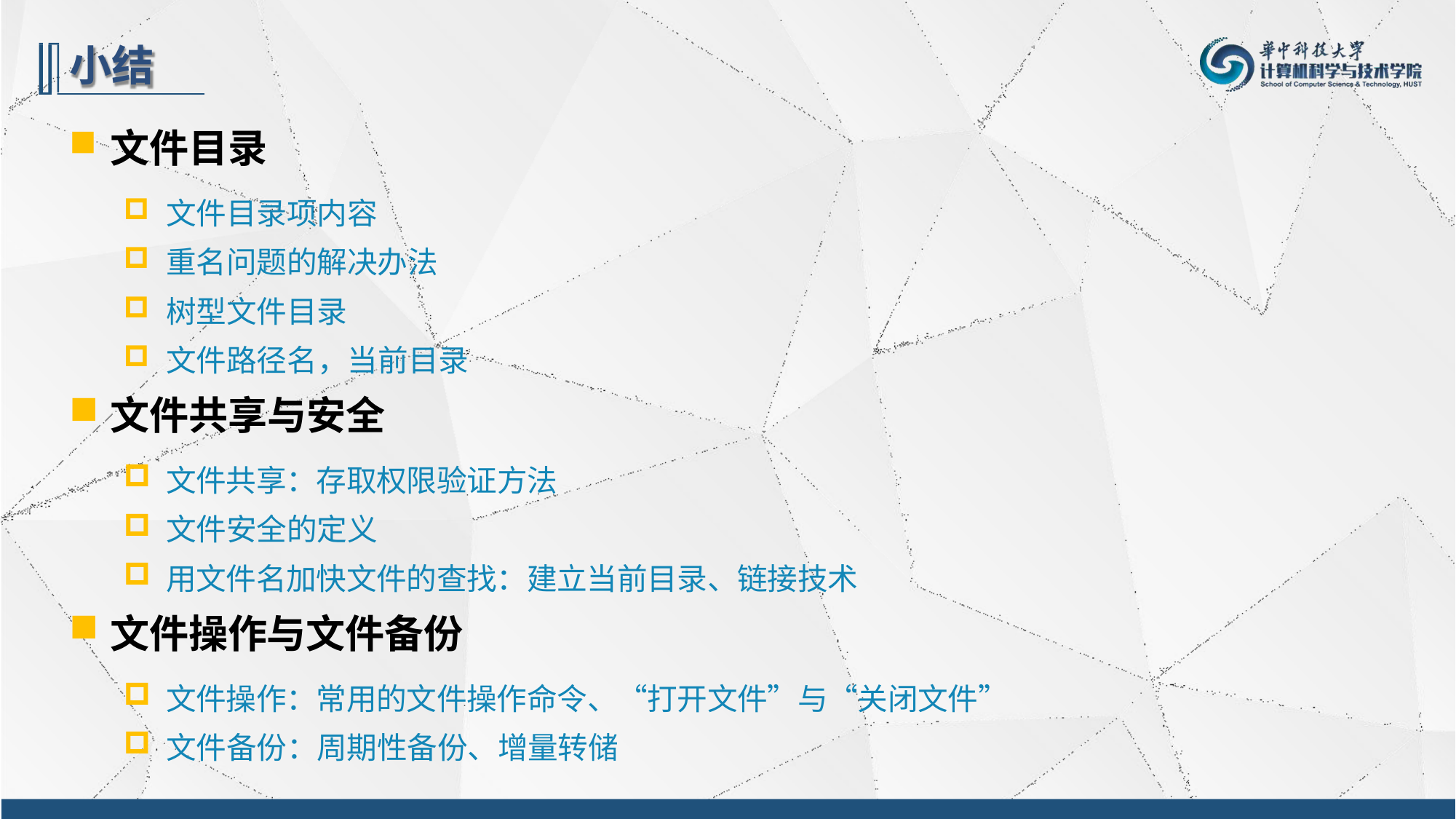

小结
文件目录
文件目录项内容
重名问题的解决办法
树型文件目录
文件路径名，当前目录
文件共享与安全
文件共享：存取权限验证方法
文件安全的定义
用文件名加快文件的查找：建立当前目录、链接技术
文件操作与文件备份
文件操作：常用的文件操作命令、“打开文件”与“关闭文件”
文件备份：周期性备份、增量转储